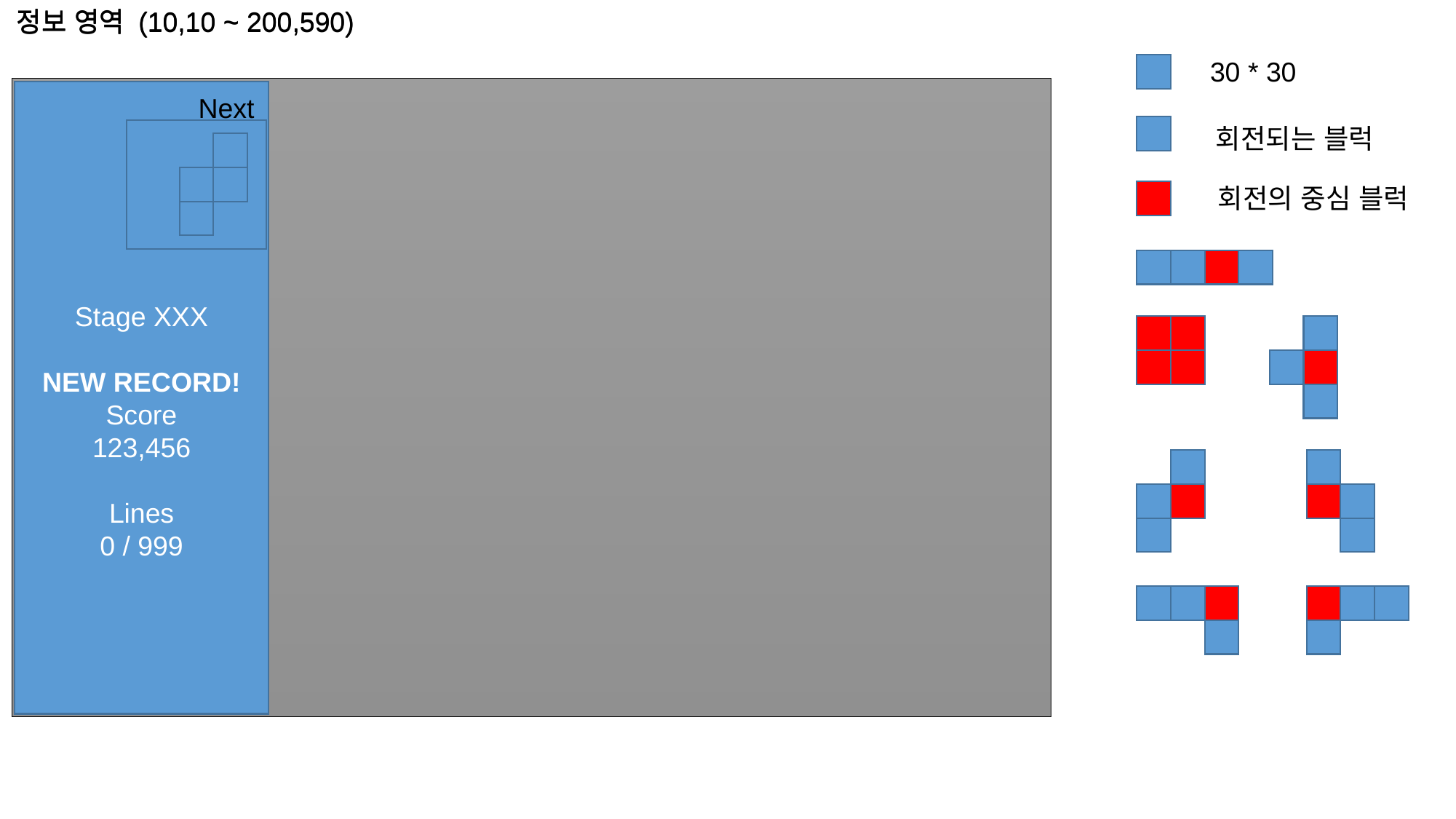

정보 영역 (10,10 ~ 200,590)
정보 영역 (10,10 ~ 200,590)
30 * 30

Stage XXX

NEW RECORD!
Score
123,456

Lines
0 / 999
Next

회전되는 블럭

회전의 중심 블럭